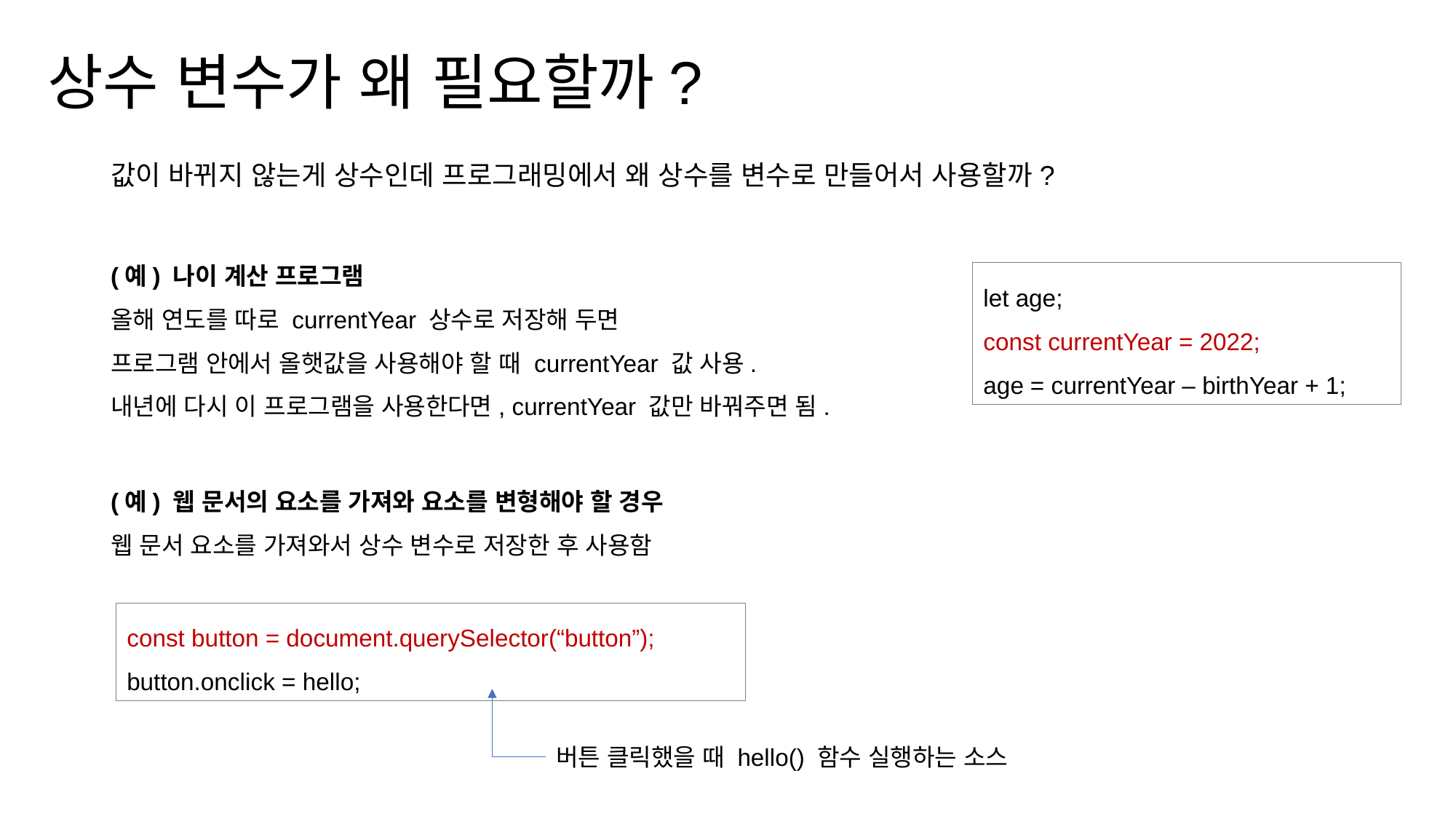

상수 변수가 왜 필요할까?
값이 바뀌지 않는게 상수인데 프로그래밍에서 왜 상수를 변수로 만들어서 사용할까?
(예) 나이 계산 프로그램
올해 연도를 따로 currentYear 상수로 저장해 두면
프로그램 안에서 올햇값을 사용해야 할 때 currentYear 값 사용.
내년에 다시 이 프로그램을 사용한다면, currentYear 값만 바꿔주면 됨.
let age;
const currentYear = 2022;
age = currentYear – birthYear + 1;
(예) 웹 문서의 요소를 가져와 요소를 변형해야 할 경우
웹 문서 요소를 가져와서 상수 변수로 저장한 후 사용함
const button = document.querySelector(“button”);
button.onclick = hello;
버튼 클릭했을 때 hello() 함수 실행하는 소스